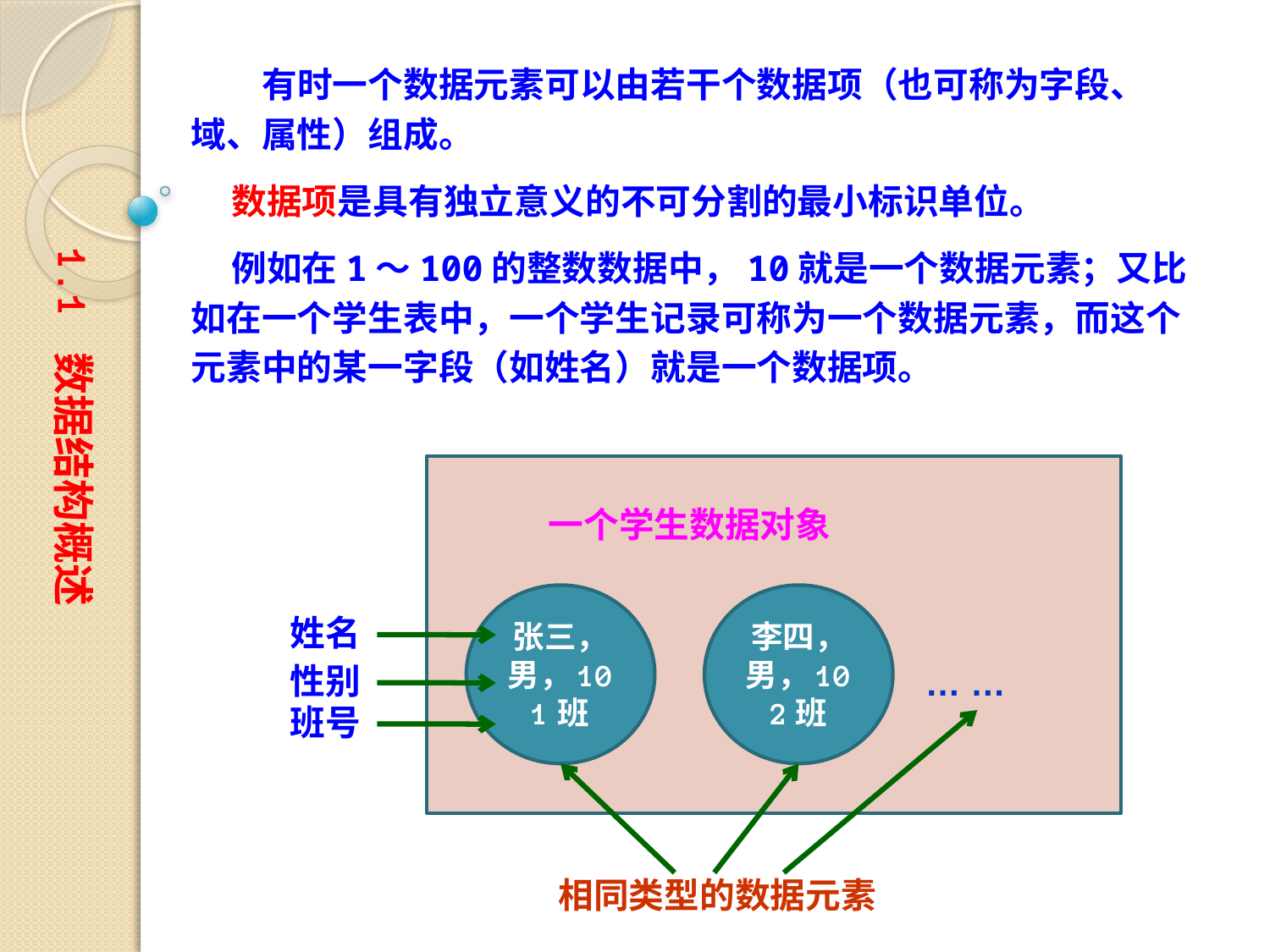

有时一个数据元素可以由若干个数据项（也可称为字段、域、属性）组成。
    数据项是具有独立意义的不可分割的最小标识单位。
    例如在1～100的整数数据中，10就是一个数据元素；又比如在一个学生表中，一个学生记录可称为一个数据元素，而这个元素中的某一字段（如姓名）就是一个数据项。
1.1 数据结构概述

一个学生数据对象
张三，男，101班
李四，男，102班
姓名
性别
… …
班号
相同类型的数据元素